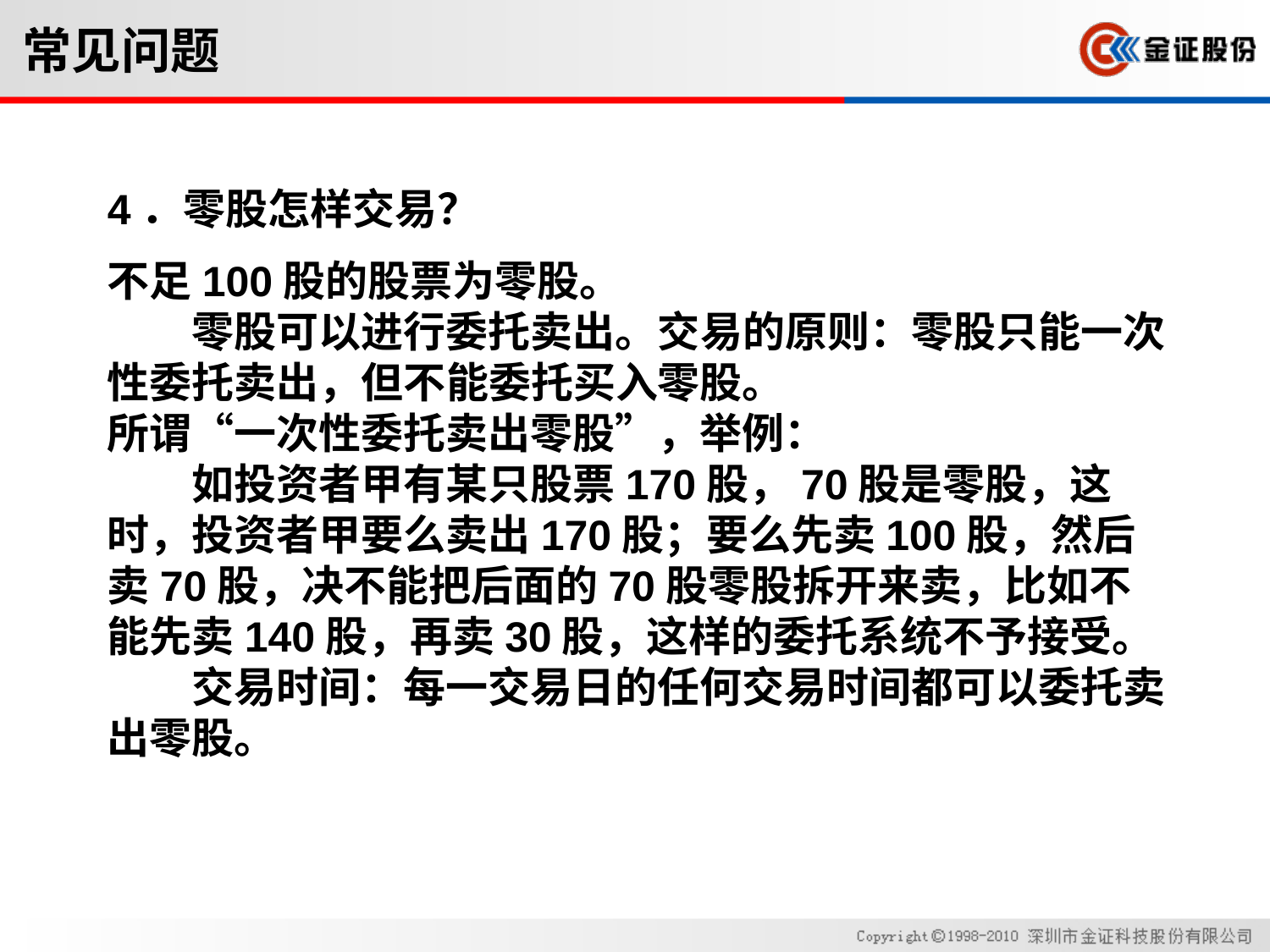

# 常见问题
4．零股怎样交易？
不足100股的股票为零股。
　　零股可以进行委托卖出。交易的原则：零股只能一次性委托卖出，但不能委托买入零股。
所谓“一次性委托卖出零股”，举例：
　　如投资者甲有某只股票170股，70股是零股，这时，投资者甲要么卖出170股；要么先卖100股，然后卖70股，决不能把后面的70股零股拆开来卖，比如不能先卖140股，再卖30股，这样的委托系统不予接受。
　　交易时间：每一交易日的任何交易时间都可以委托卖出零股。